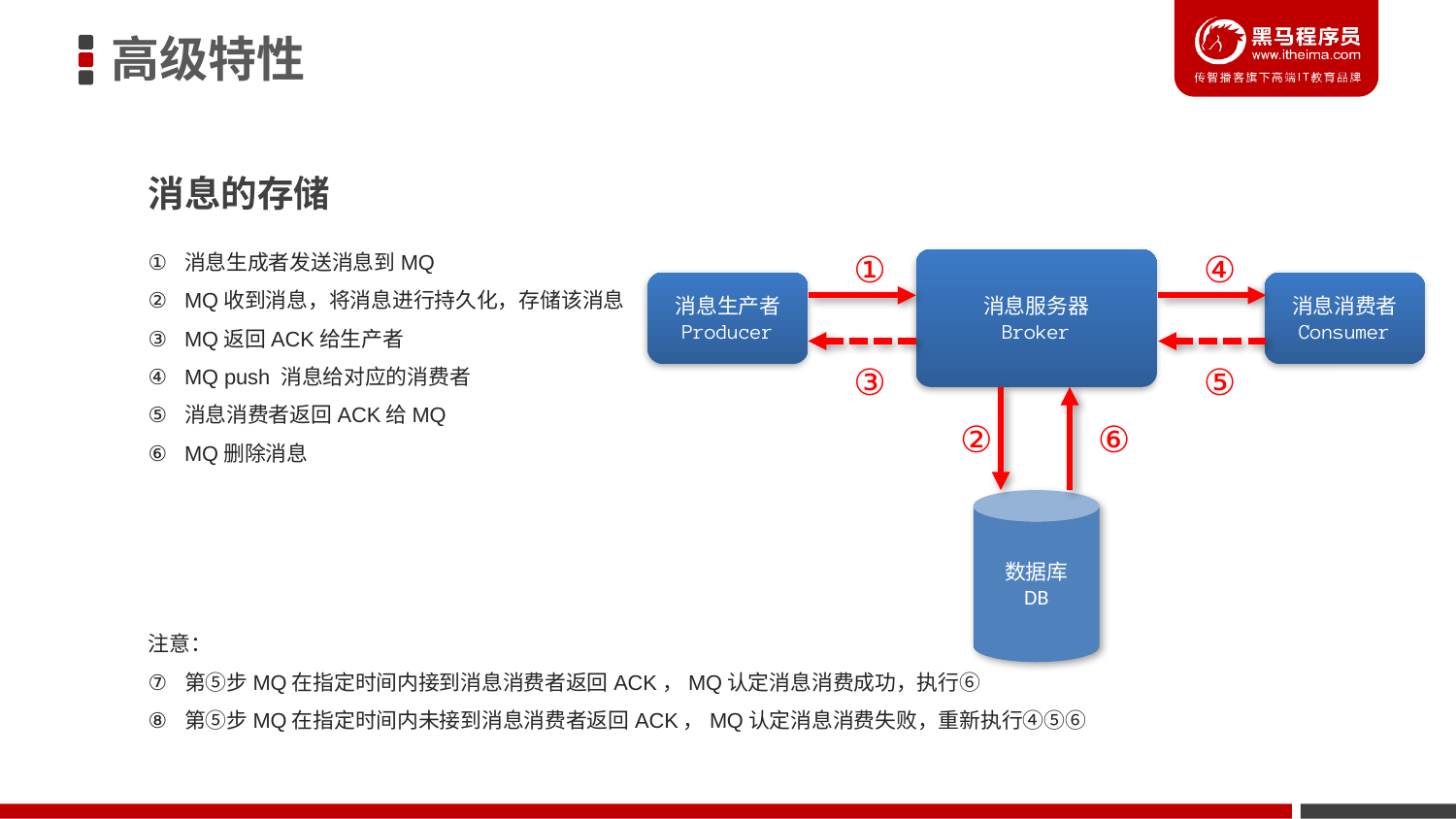

高级特性
消息的存储
消息生成者发送消息到MQ
MQ收到消息，将消息进行持久化，存储该消息
MQ返回ACK给生产者
MQ push 消息给对应的消费者
消息消费者返回ACK给MQ
MQ删除消息

注意：
第⑤步MQ在指定时间内接到消息消费者返回ACK，MQ认定消息消费成功，执行⑥
第⑤步MQ在指定时间内未接到消息消费者返回ACK，MQ认定消息消费失败，重新执行④⑤⑥
①
④
消息服务器
Broker
消息生产者
Producer
消息消费者
Consumer
③
⑤
②
⑥
数据库
DB